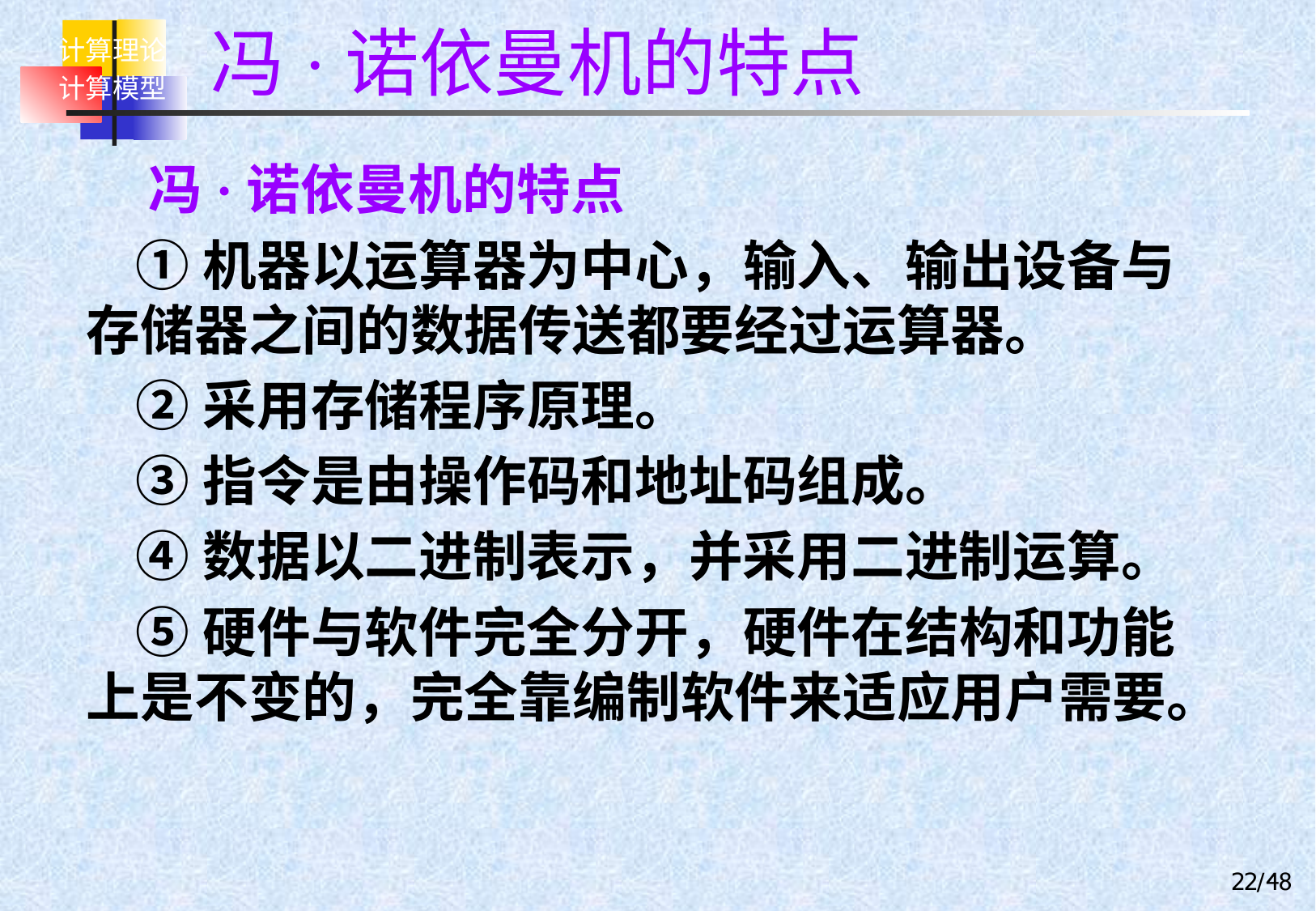

# 冯·诺依曼机的特点
    冯·诺依曼机的特点
    ①机器以运算器为中心，输入、输出设备与存储器之间的数据传送都要经过运算器。
    ②采用存储程序原理。
    ③指令是由操作码和地址码组成。
    ④数据以二进制表示，并采用二进制运算。
    ⑤硬件与软件完全分开，硬件在结构和功能上是不变的，完全靠编制软件来适应用户需要。
22/48